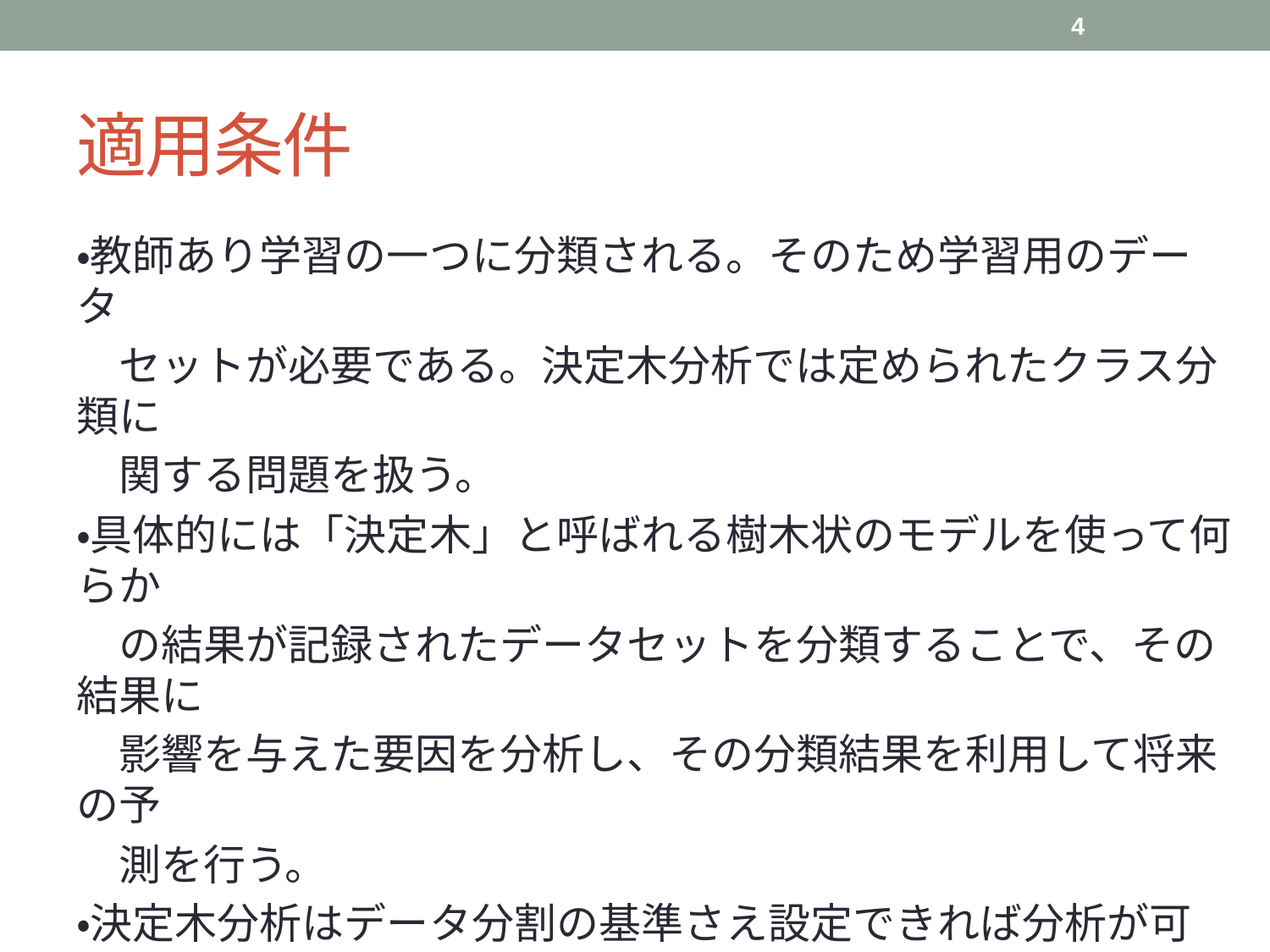

4
# 適用条件
・教師あり学習の一つに分類される。そのため学習用のデータ
　セットが必要である。決定木分析では定められたクラス分類に
　関する問題を扱う。
・具体的には「決定木」と呼ばれる樹木状のモデルを使って何らか
　の結果が記録されたデータセットを分類することで、その結果に
　影響を与えた要因を分析し、その分類結果を利用して将来の予
　測を行う。
・決定木分析はデータ分割の基準さえ設定できれば分析が可能
　であるため、データセットの中に、質的データと量的データが混
　在していても一緒に分析を行うことが可能である。